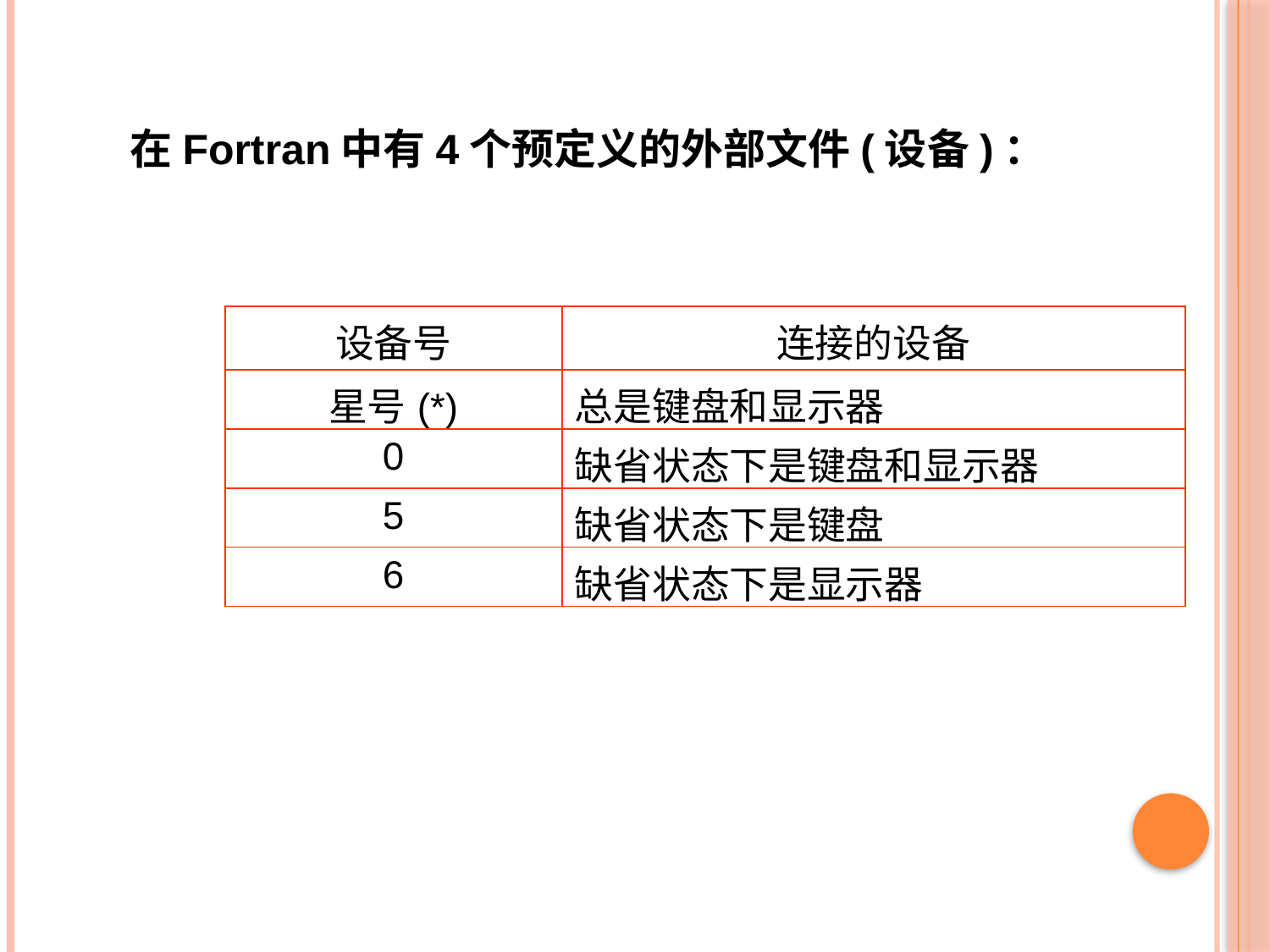

在Fortran中有4个预定义的外部文件(设备)：
| 设备号 | 连接的设备 |
| --- | --- |
| 星号(\*) | 总是键盘和显示器 |
| 0 | 缺省状态下是键盘和显示器 |
| 5 | 缺省状态下是键盘 |
| 6 | 缺省状态下是显示器 |